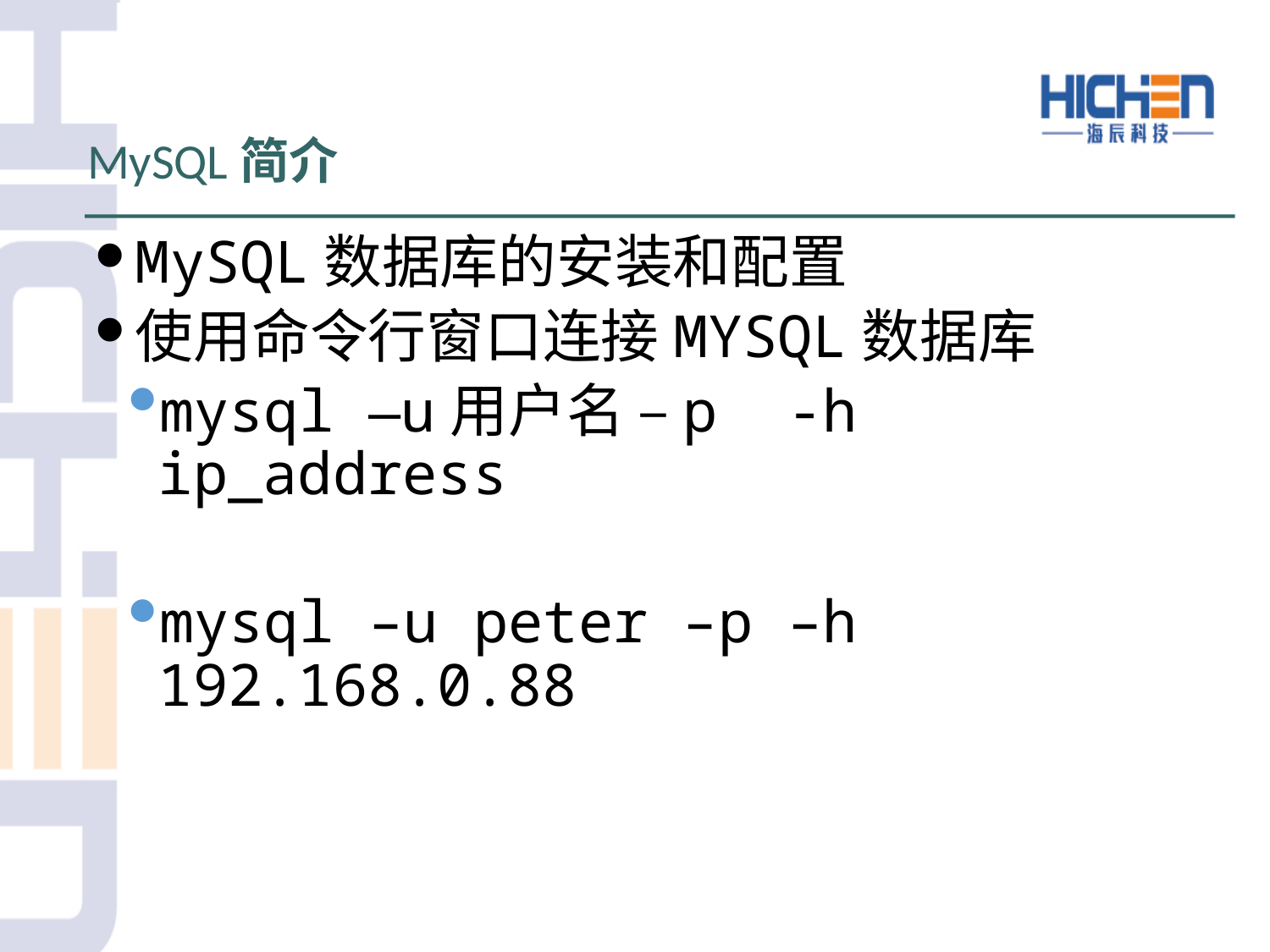

MySQL简介

MySQL数据库的安装和配置
使用命令行窗口连接MYSQL数据库
mysql –u用户名 –p  -h ip_address

mysql –u peter –p –h 192.168.0.88